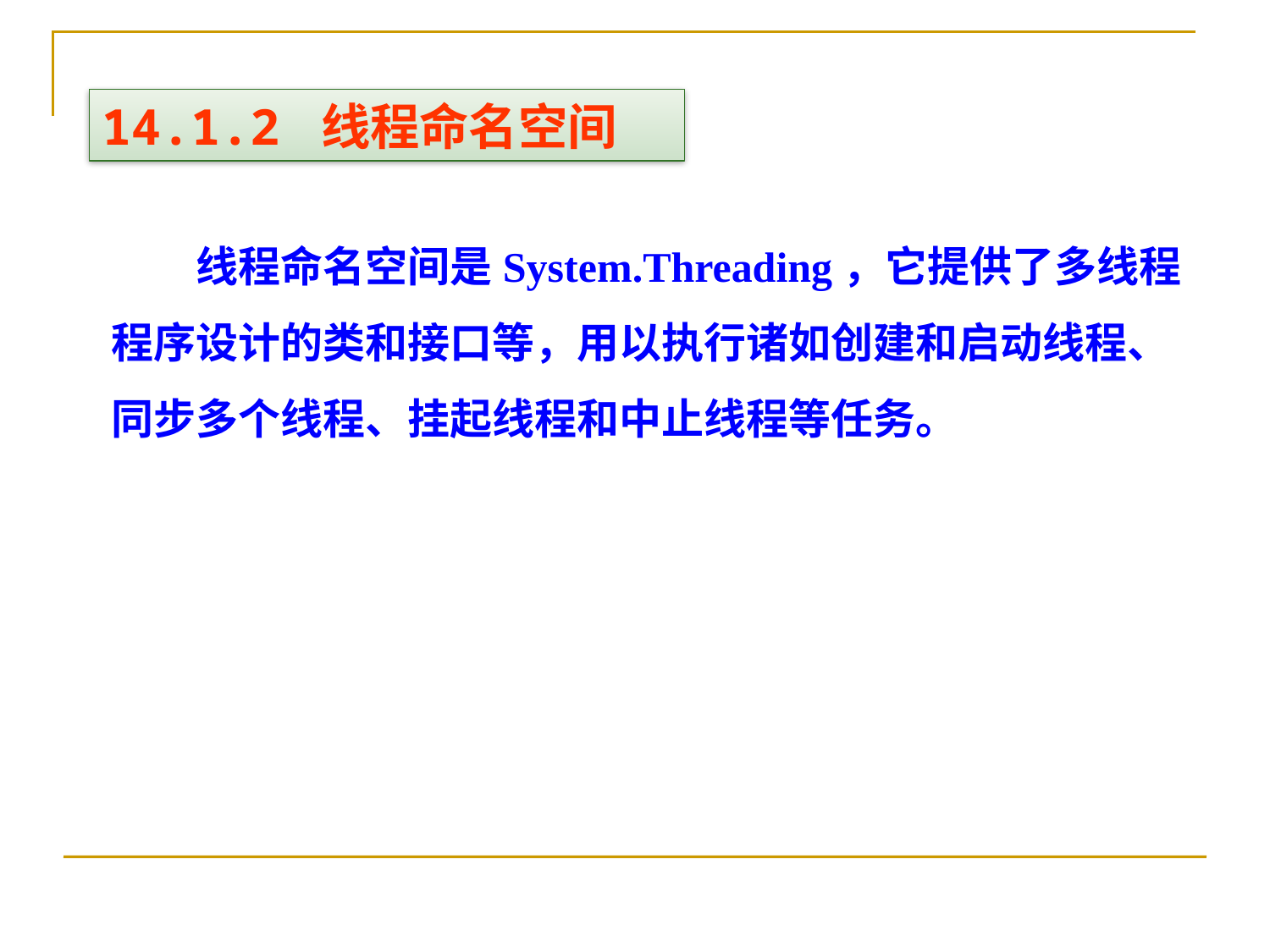

14.1.2 线程命名空间
　　线程命名空间是System.Threading，它提供了多线程程序设计的类和接口等，用以执行诸如创建和启动线程、同步多个线程、挂起线程和中止线程等任务。